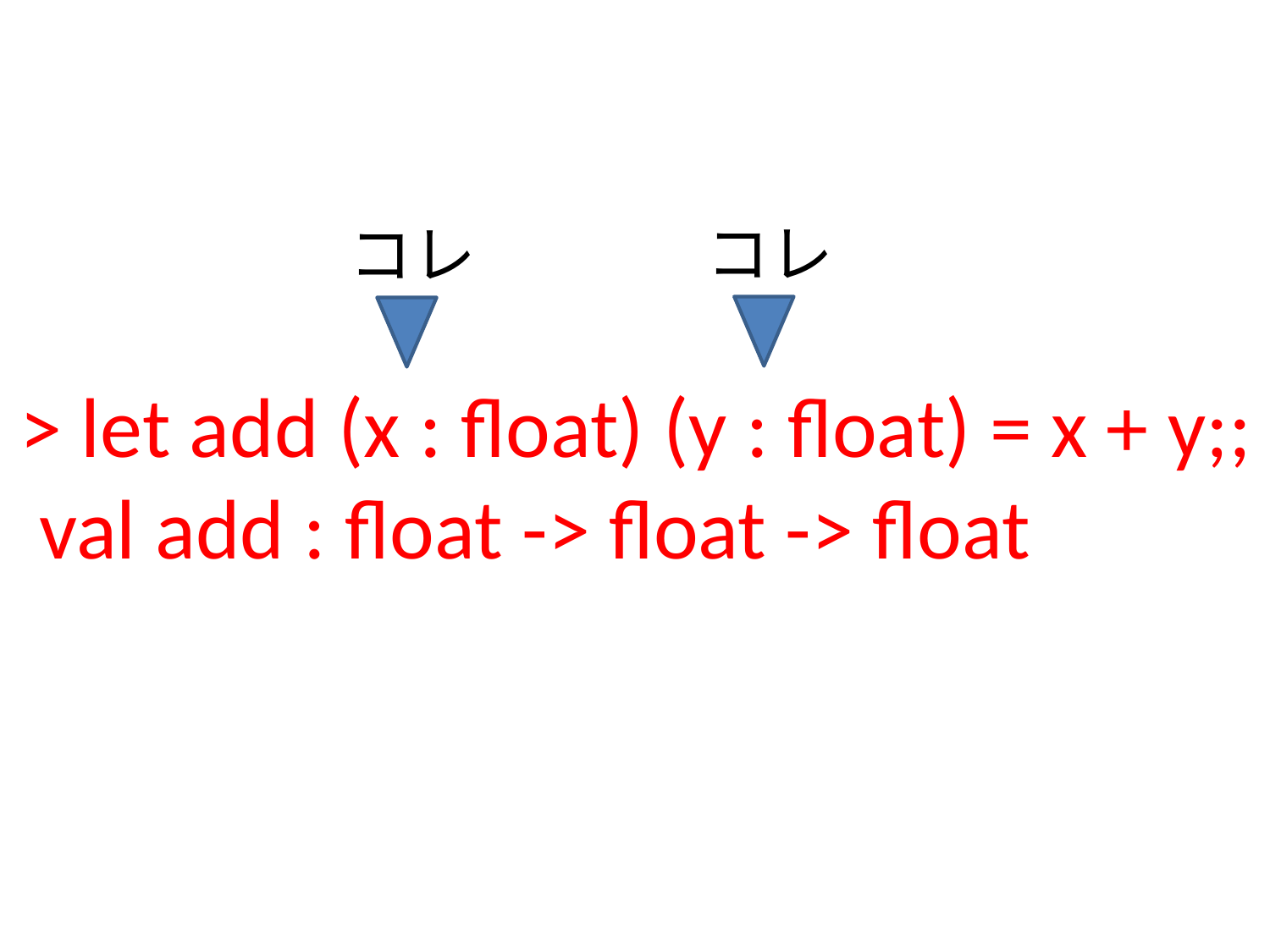

コレ

コレ

> let add (x : float) (y : float) = x + y;;
 val add : float -> float -> float